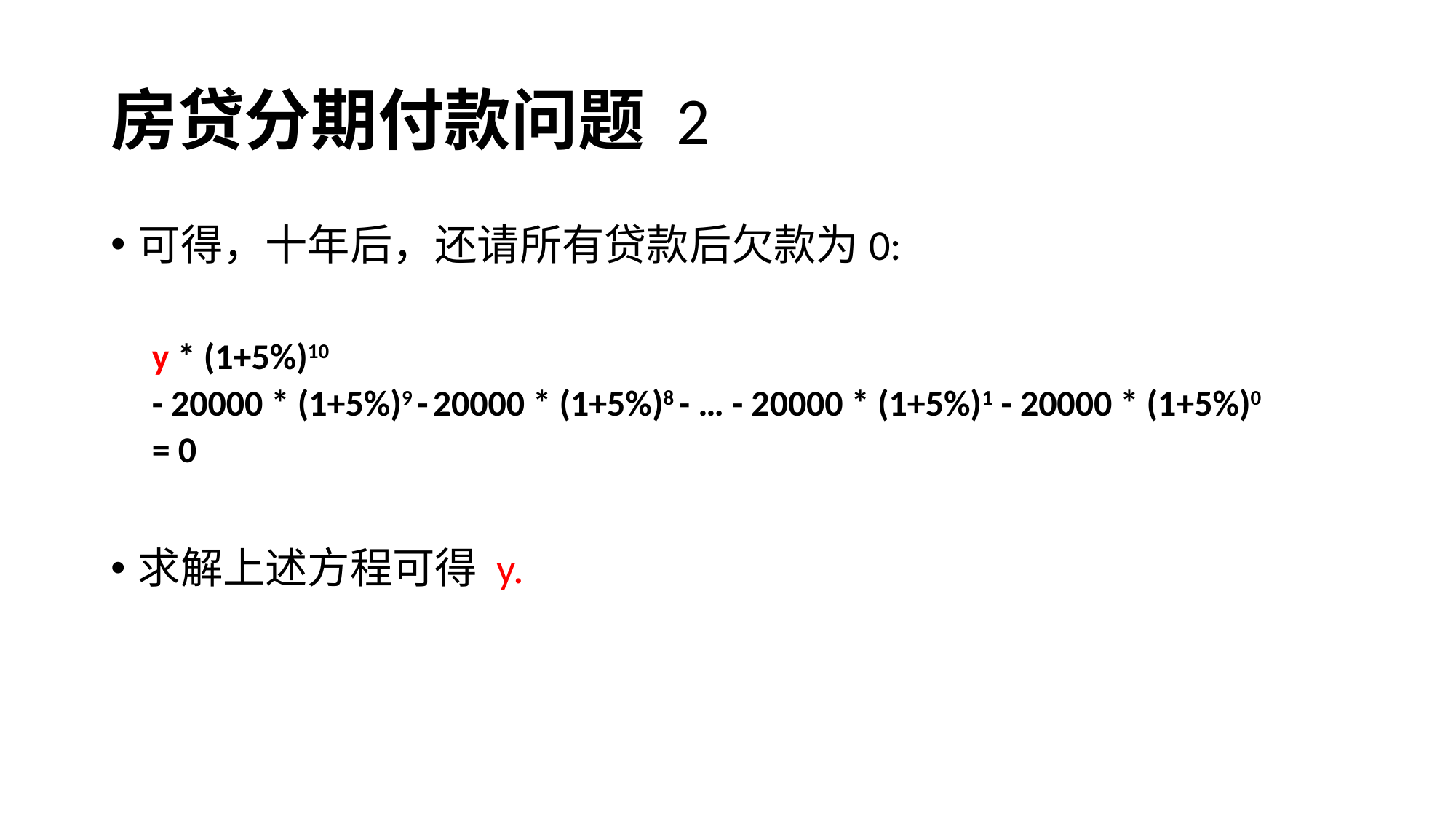

# 房贷分期付款问题 2
可得，十年后，还请所有贷款后欠款为0:

y * (1+5%)10
- 20000 * (1+5%)9 - 20000 * (1+5%)8 - … - 20000 * (1+5%)1 - 20000 * (1+5%)0
= 0

求解上述方程可得 y.